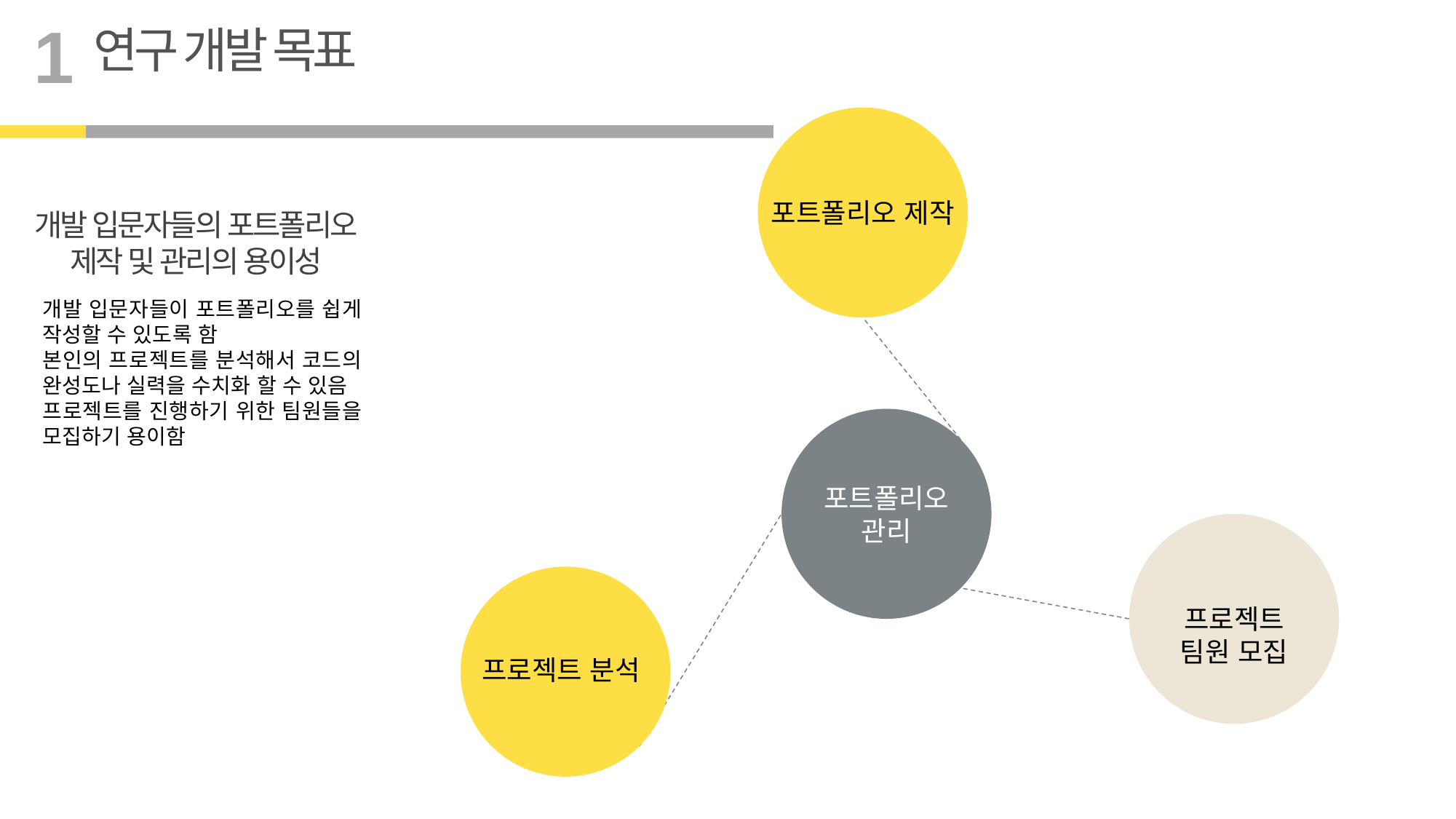

1
연구 개발 목표

포트폴리오 제작

개발 입문자들의 포트폴리오
제작 및 관리의 용이성
개발 입문자들이 포트폴리오를 쉽게 작성할 수 있도록 함
본인의 프로젝트를 분석해서 코드의 완성도나 실력을 수치화 할 수 있음
프로젝트를 진행하기 위한 팀원들을 모집하기 용이함
A
포트폴리오
관리

프로젝트
팀원 모집

프로젝트 분석